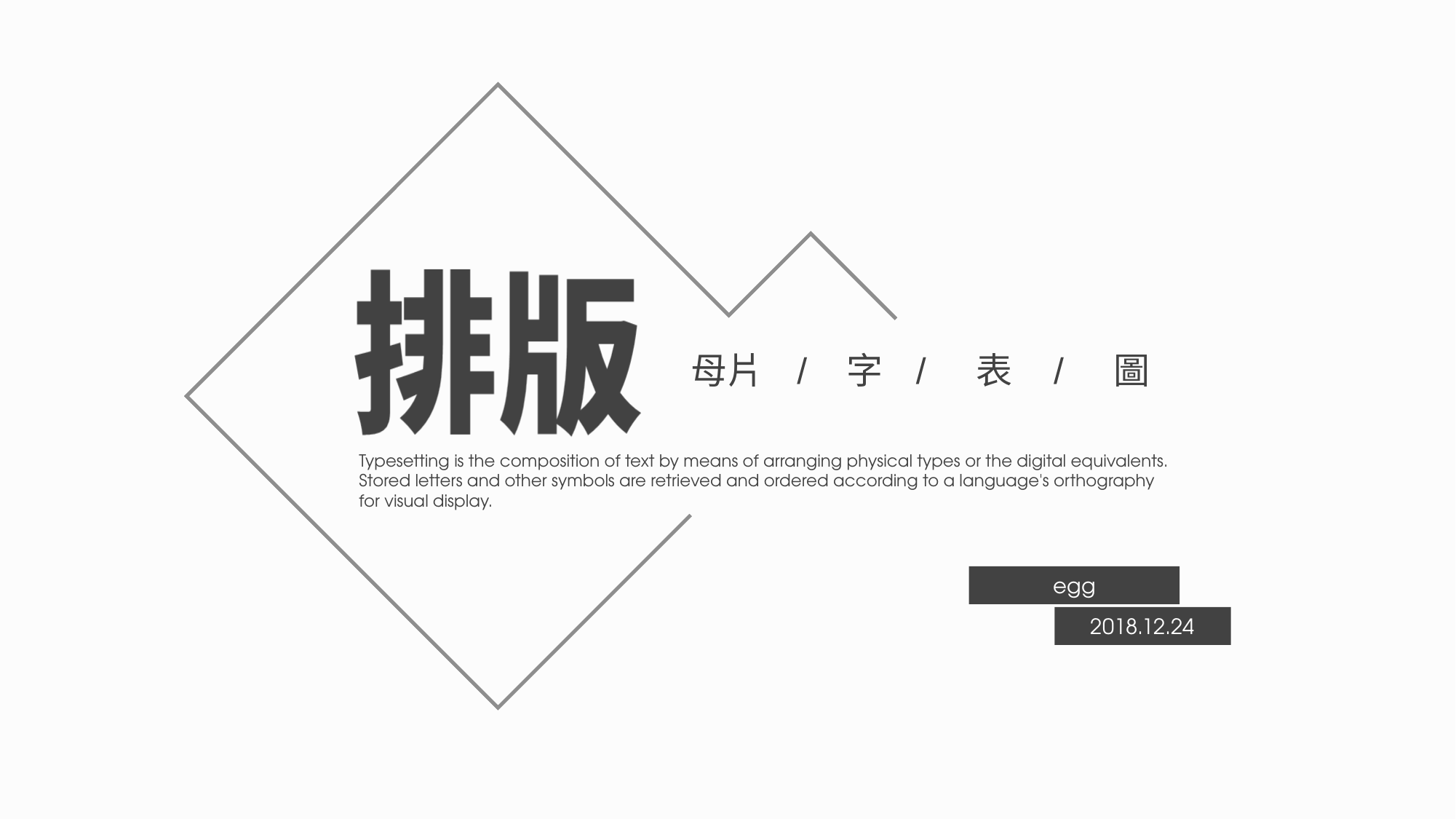

母片   /   字   /    表    /    圖

egg

2018.12.24